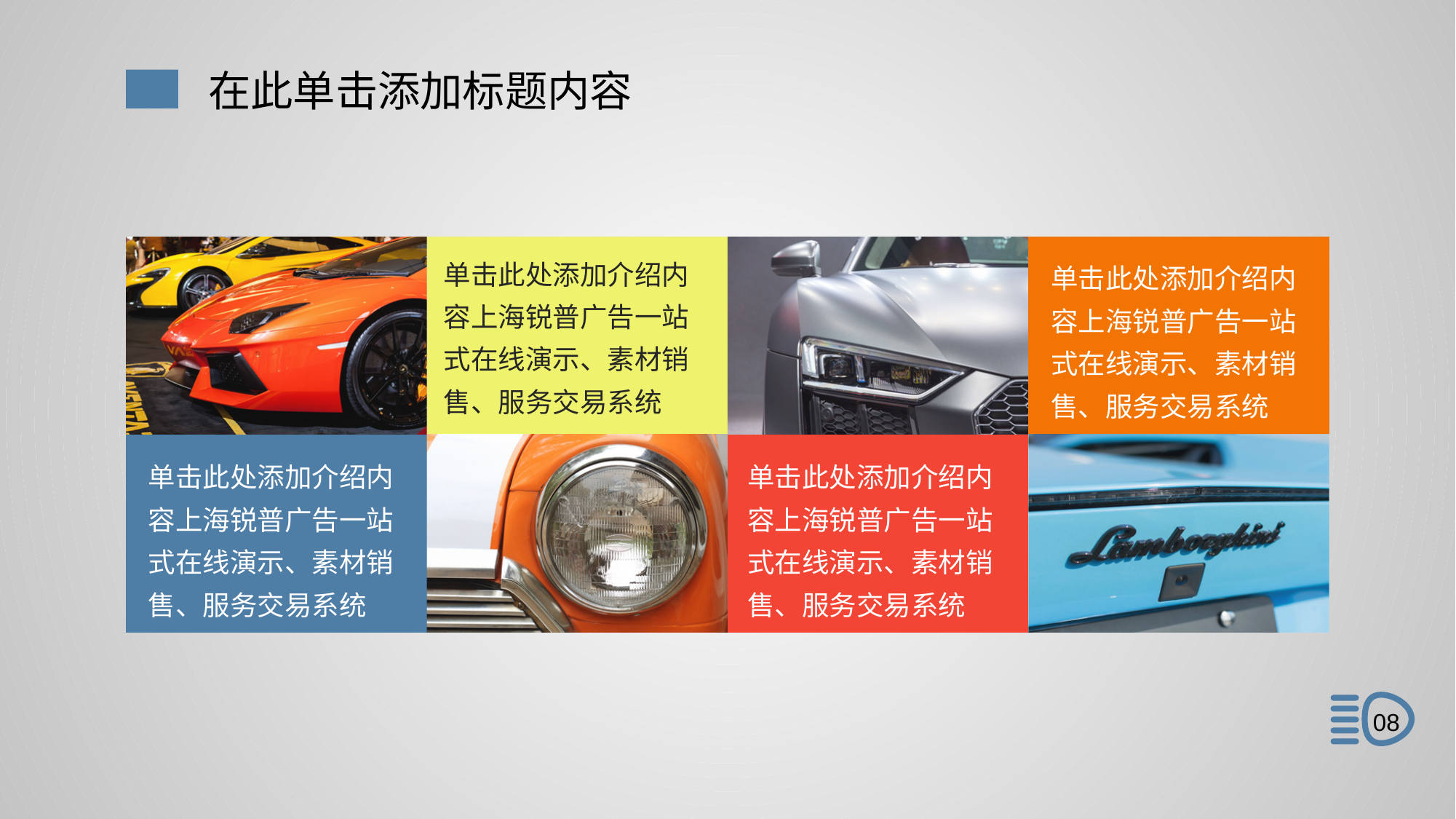

在此单击添加标题内容

|  |  |  |  |
| --- | --- | --- | --- |
|  |  |  |  |
单击此处添加介绍内容上海锐普广告一站式在线演示、素材销售、服务交易系统
单击此处添加介绍内容上海锐普广告一站式在线演示、素材销售、服务交易系统
单击此处添加介绍内容上海锐普广告一站式在线演示、素材销售、服务交易系统
单击此处添加介绍内容上海锐普广告一站式在线演示、素材销售、服务交易系统

08